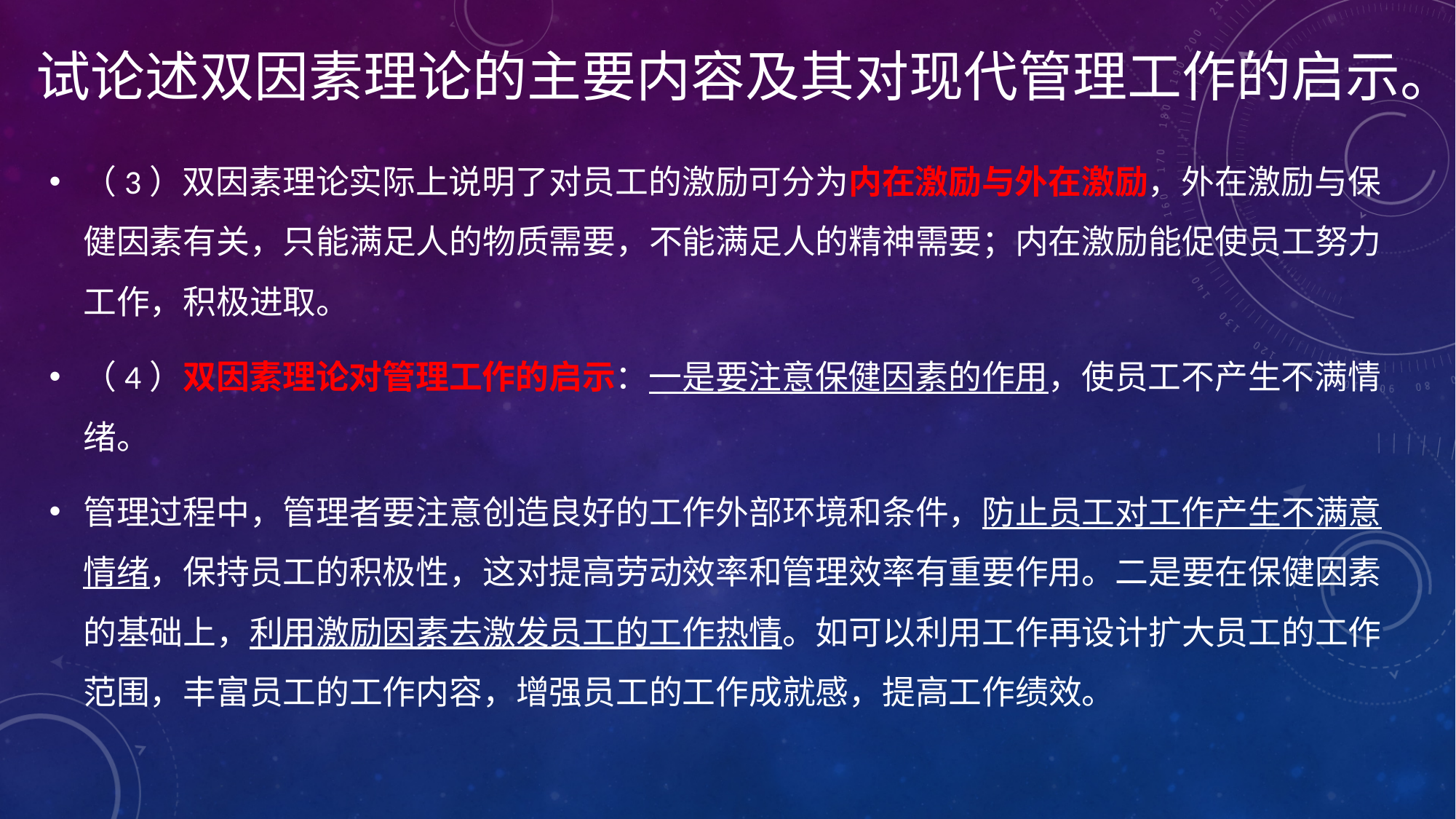

试论述双因素理论的主要内容及其对现代管理工作的启示。
（3）双因素理论实际上说明了对员工的激励可分为内在激励与外在激励，外在激励与保健因素有关，只能满足人的物质需要，不能满足人的精神需要；内在激励能促使员工努力工作，积极进取。
（4）双因素理论对管理工作的启示：一是要注意保健因素的作用，使员工不产生不满情绪。
管理过程中，管理者要注意创造良好的工作外部环境和条件，防止员工对工作产生不满意情绪，保持员工的积极性，这对提高劳动效率和管理效率有重要作用。二是要在保健因素的基础上，利用激励因素去激发员工的工作热情。如可以利用工作再设计扩大员工的工作范围，丰富员工的工作内容，增强员工的工作成就感，提高工作绩效。